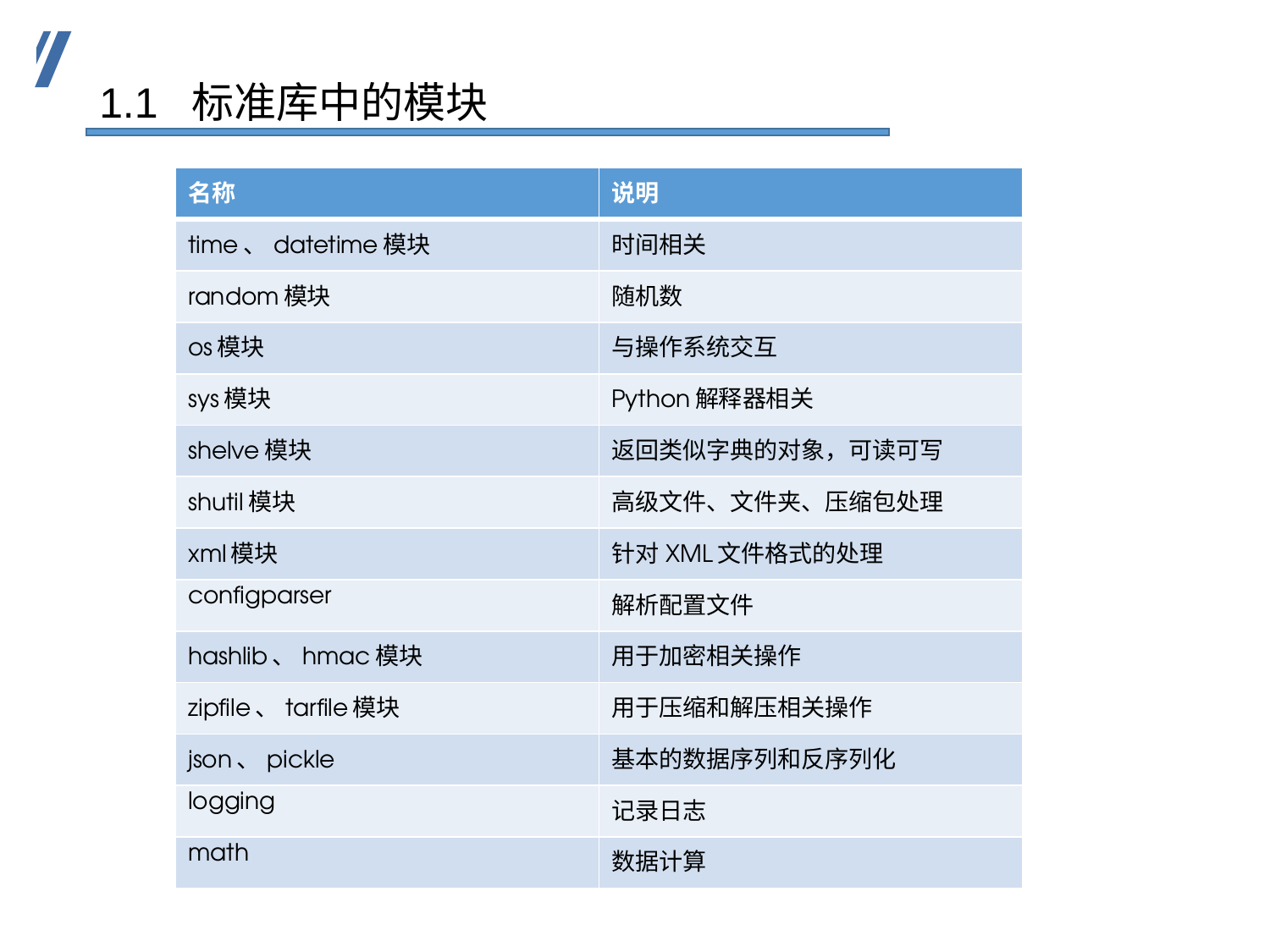

1.1  标准库中的模块

| 名称 | 说明 |
| --- | --- |
| time、datetime模块 | 时间相关 |
| random模块 | 随机数 |
| os模块 | 与操作系统交互 |
| sys模块 | Python解释器相关 |
| shelve模块 | 返回类似字典的对象，可读可写 |
| shutil模块 | 高级文件、文件夹、压缩包处理 |
| xml模块 | 针对XML文件格式的处理 |
| configparser | 解析配置文件 |
| hashlib、hmac模块 | 用于加密相关操作 |
| zipfile、tarfile模块 | 用于压缩和解压相关操作 |
| json、pickle | 基本的数据序列和反序列化 |
| logging | 记录日志 |
| math | 数据计算 |